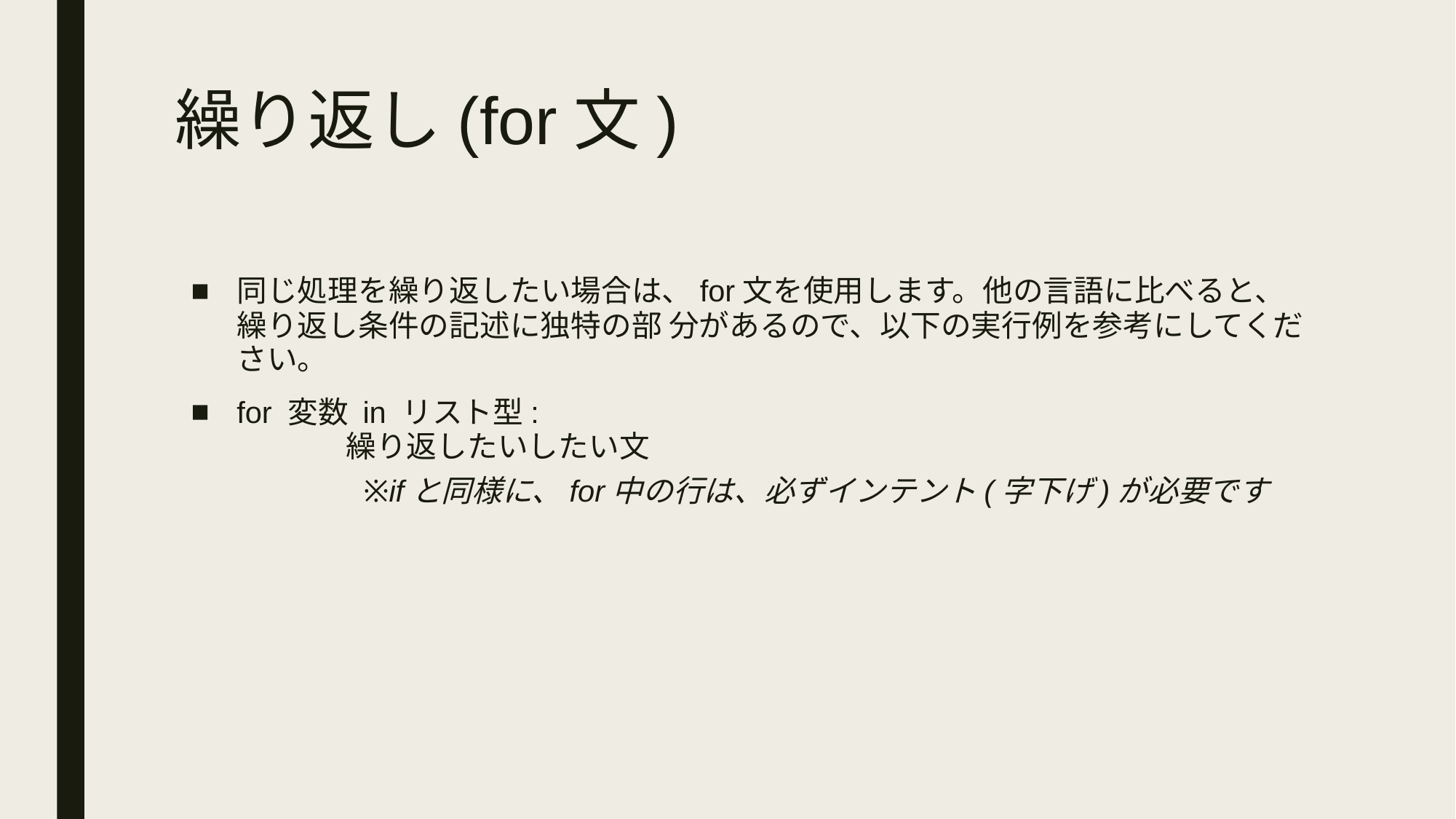

# 繰り返し(for文)
同じ処理を繰り返したい場合は、for文を使用します。他の言語に比べると、繰り返し条件の記述に独特の部 分があるので、以下の実行例を参考にしてください。
for 変数 in リスト型:
	繰り返したいしたい文
	※ifと同様に、for中の行は、必ずインテント(字下げ)が必要です